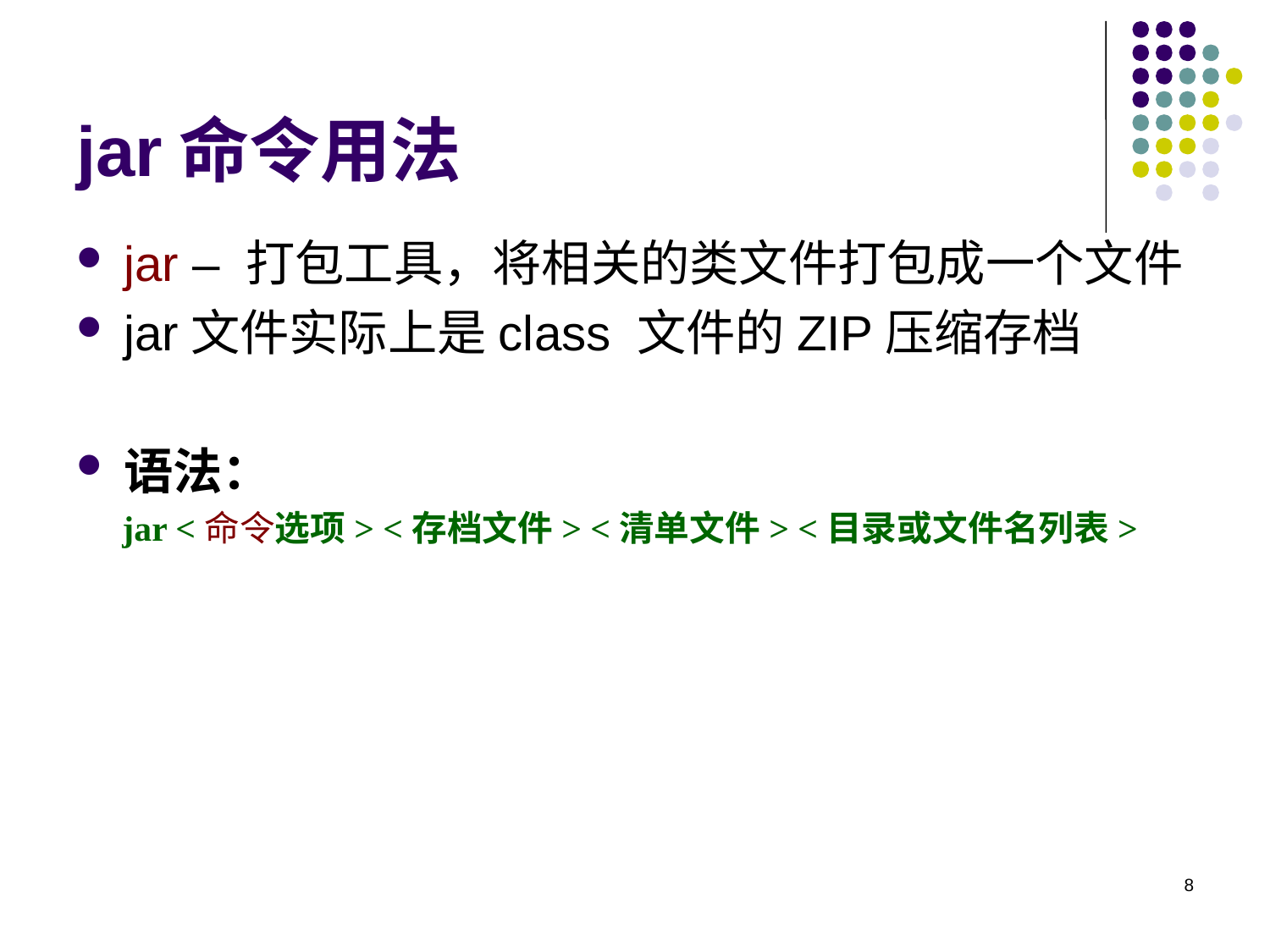

# jar命令用法
jar – 打包工具，将相关的类文件打包成一个文件
jar文件实际上是class 文件的ZIP压缩存档

语法：
jar <命令选项> <存档文件> <清单文件> <目录或文件名列表>

8